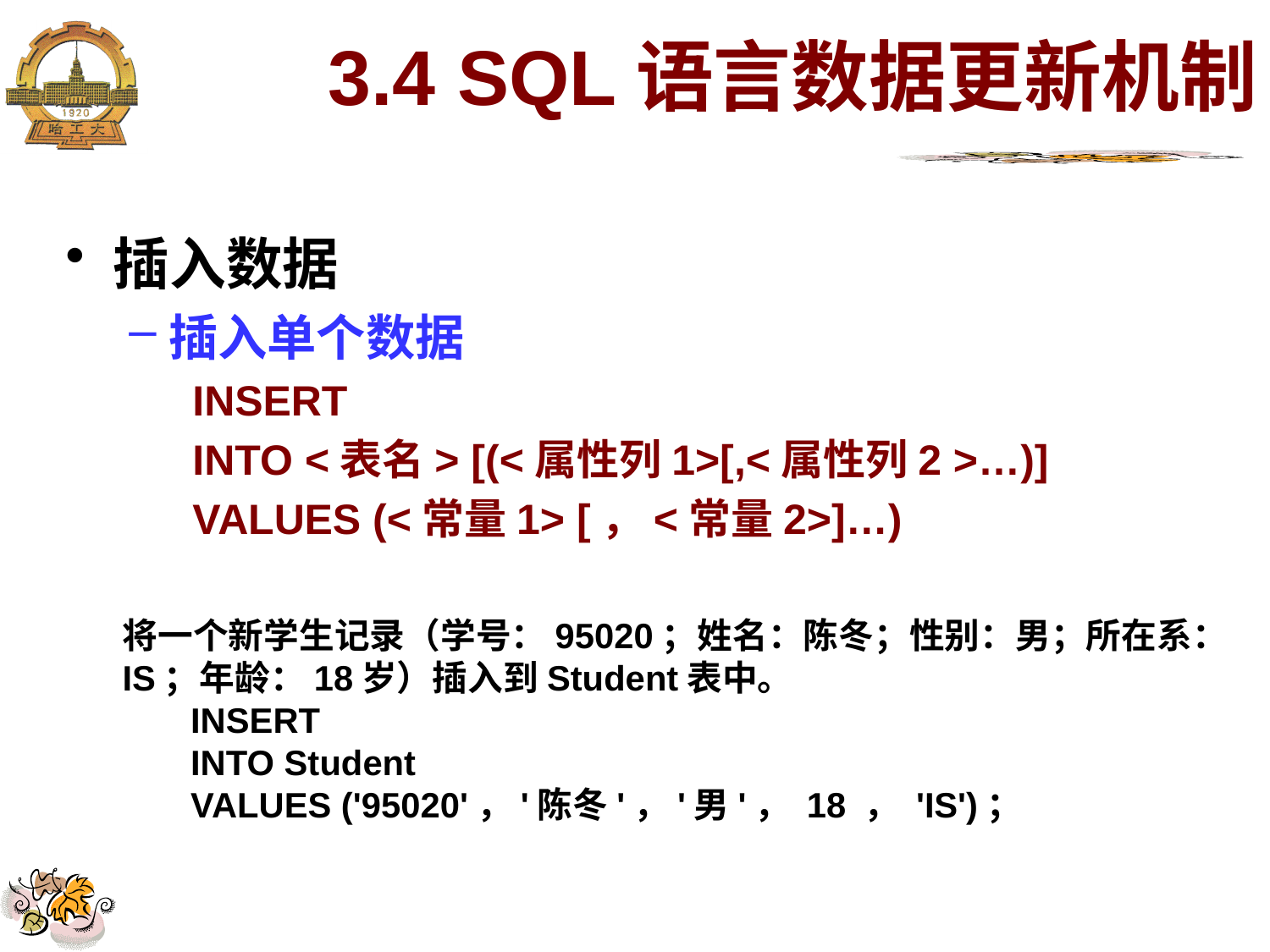

# 3.4 SQL语言数据更新机制
插入数据
插入单个数据
INSERT
INTO <表名> [(<属性列1>[,<属性列2 >…)]
VALUES (<常量1> [，<常量2>]…)

将一个新学生记录（学号：95020；姓名：陈冬；性别：男；所在系：IS；年龄：18岁）插入到Student表中。
       INSERT
       INTO Student
       VALUES ('95020'，'陈冬'，'男'， 18 ， 'IS')；